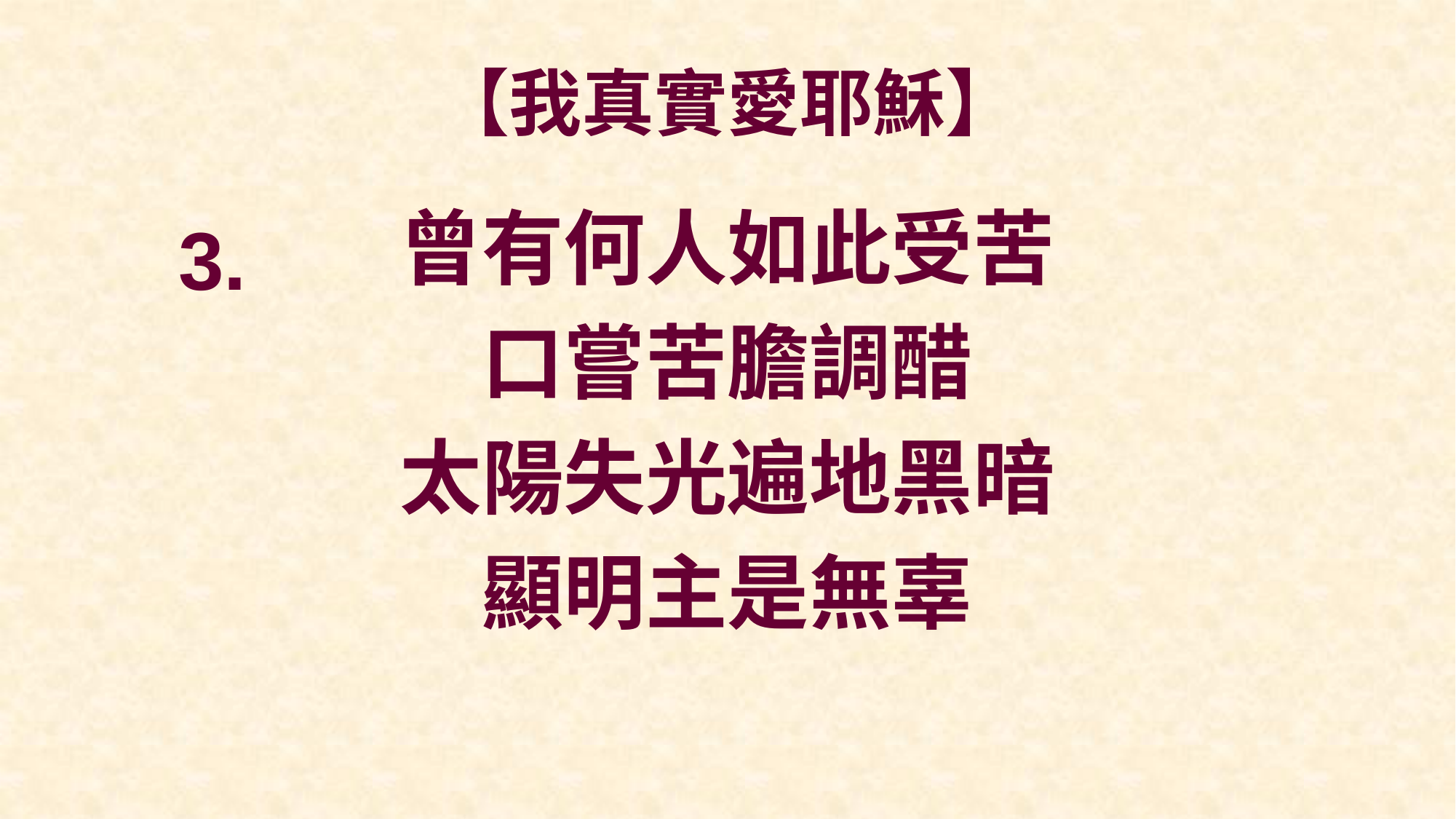

# 【我真實愛耶穌】
曾有何人如此受苦
口嘗苦膽調醋
太陽失光遍地黑暗
顯明主是無辜
3.